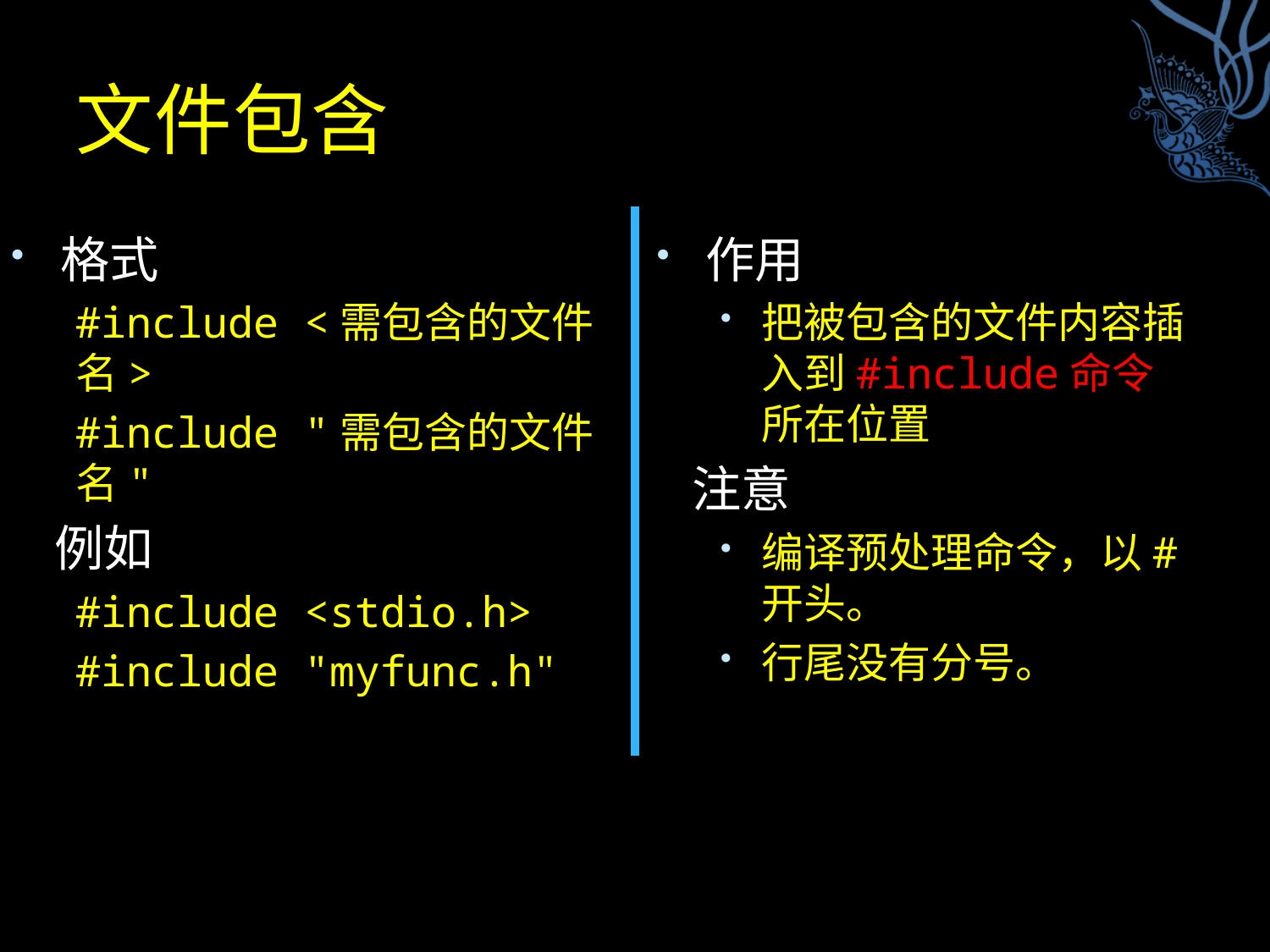

# 文件包含
格式
#include <需包含的文件名>
#include "需包含的文件名"
  例如
#include <stdio.h>
#include "myfunc.h"

作用
把被包含的文件内容插入到#include命令所在位置
  注意
编译预处理命令，以#开头。
行尾没有分号。